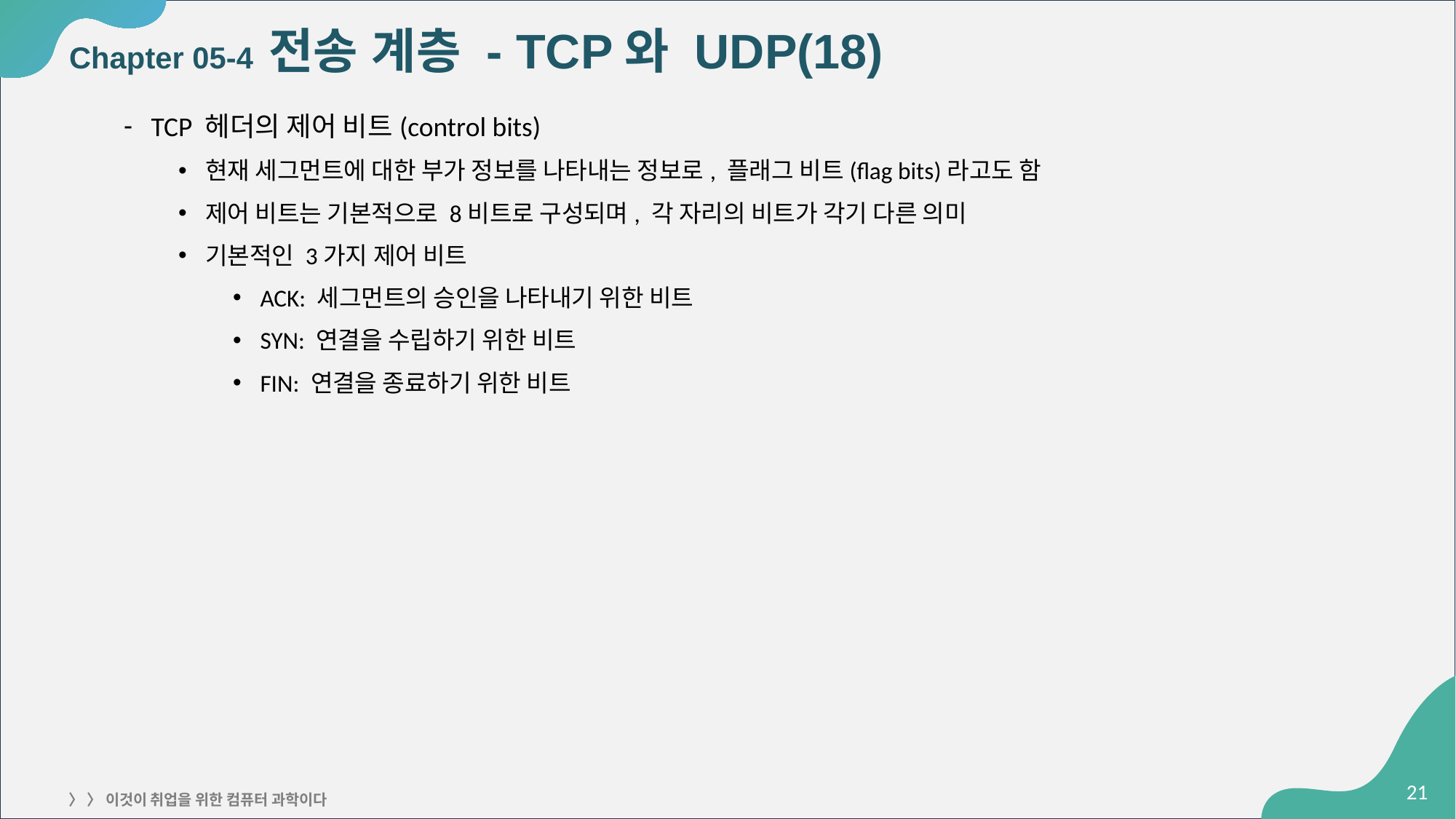

# Chapter 05-4 전송 계층 - TCP와 UDP(18)
TCP 헤더의 제어 비트(control bits)
현재 세그먼트에 대한 부가 정보를 나타내는 정보로, 플래그 비트(flag bits)라고도 함
제어 비트는 기본적으로 8비트로 구성되며, 각 자리의 비트가 각기 다른 의미
기본적인 3가지 제어 비트
ACK: 세그먼트의 승인을 나타내기 위한 비트
SYN: 연결을 수립하기 위한 비트
FIN: 연결을 종료하기 위한 비트
21
〉 〉 이것이 취업을 위한 컴퓨터 과학이다